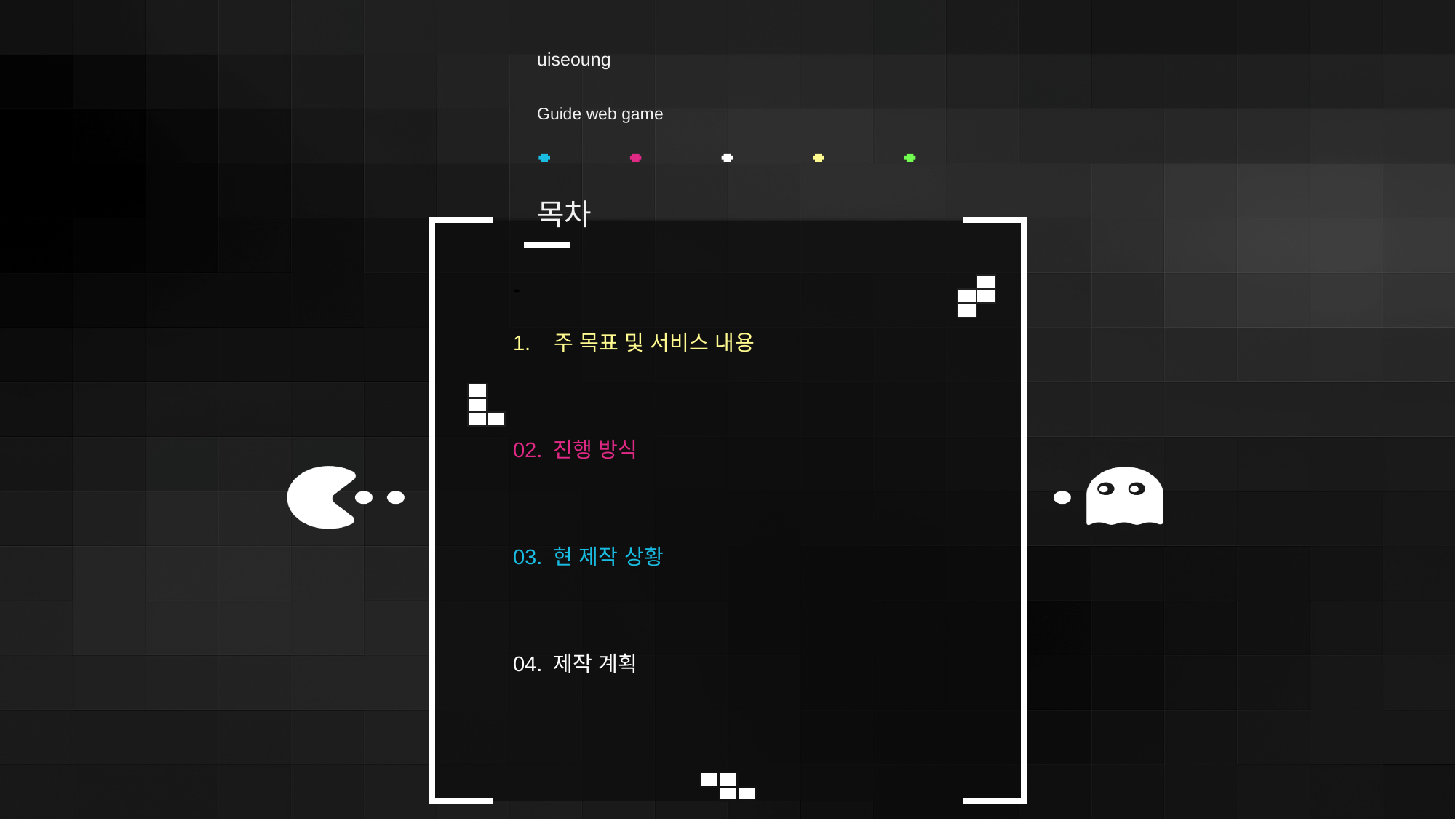

uiseoung
Guide web game
목차
-
주 목표 및 서비스 내용

02. 진행 방식

03. 현 제작 상황

04. 제작 계획